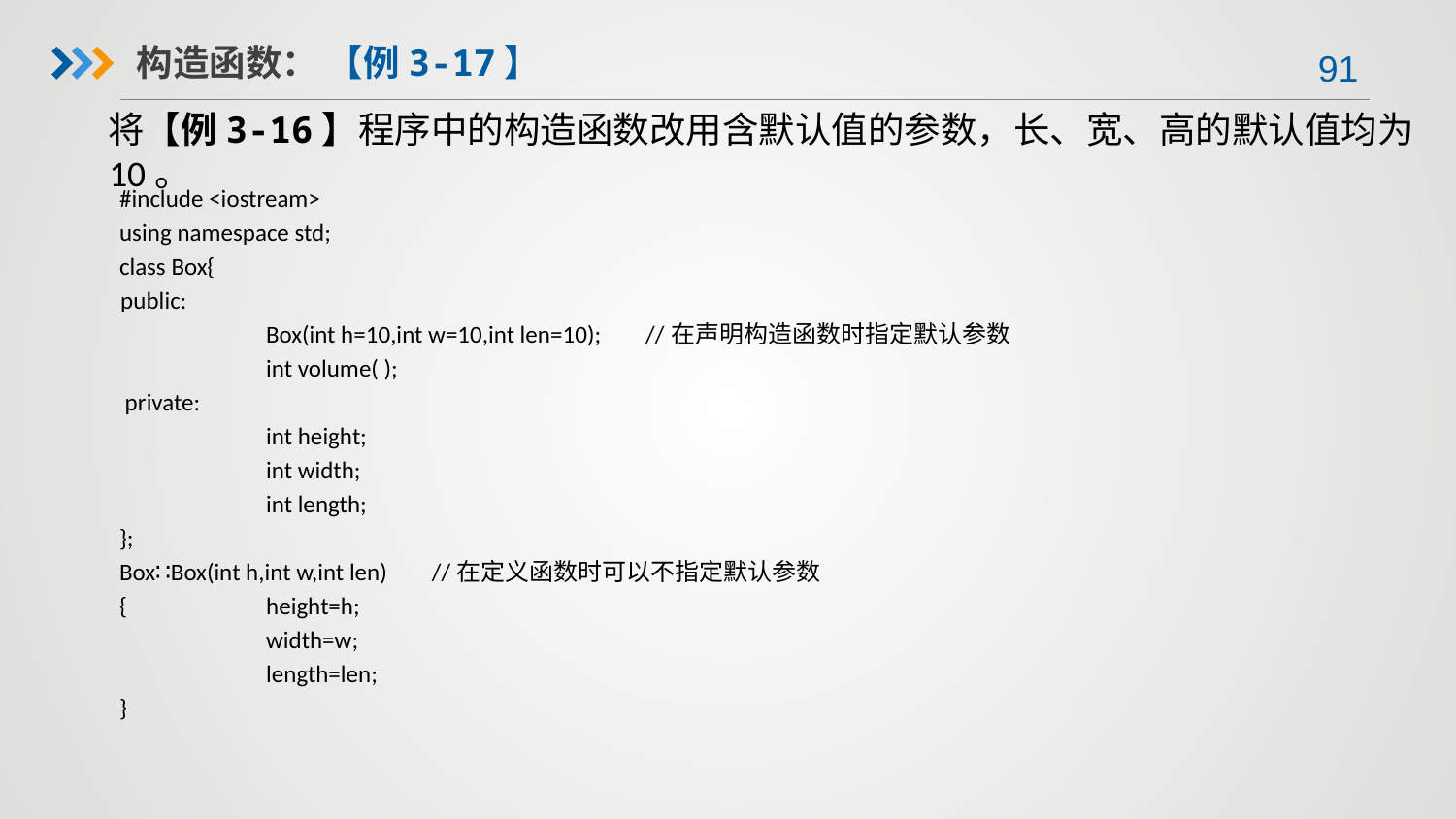

构造函数： 【例3-17】
将【例3-16】程序中的构造函数改用含默认值的参数，长、宽、高的默认值均为10。
#include <iostream>
using namespace std;
class Box{
	public:
		Box(int h=10,int w=10,int len=10);        //在声明构造函数时指定默认参数
		int volume( );
 private:
		int height;
		int width;
		int length;
};
Box∷Box(int h,int w,int len)        //在定义函数时可以不指定默认参数
{	height=h;
		width=w;
		length=len;
}